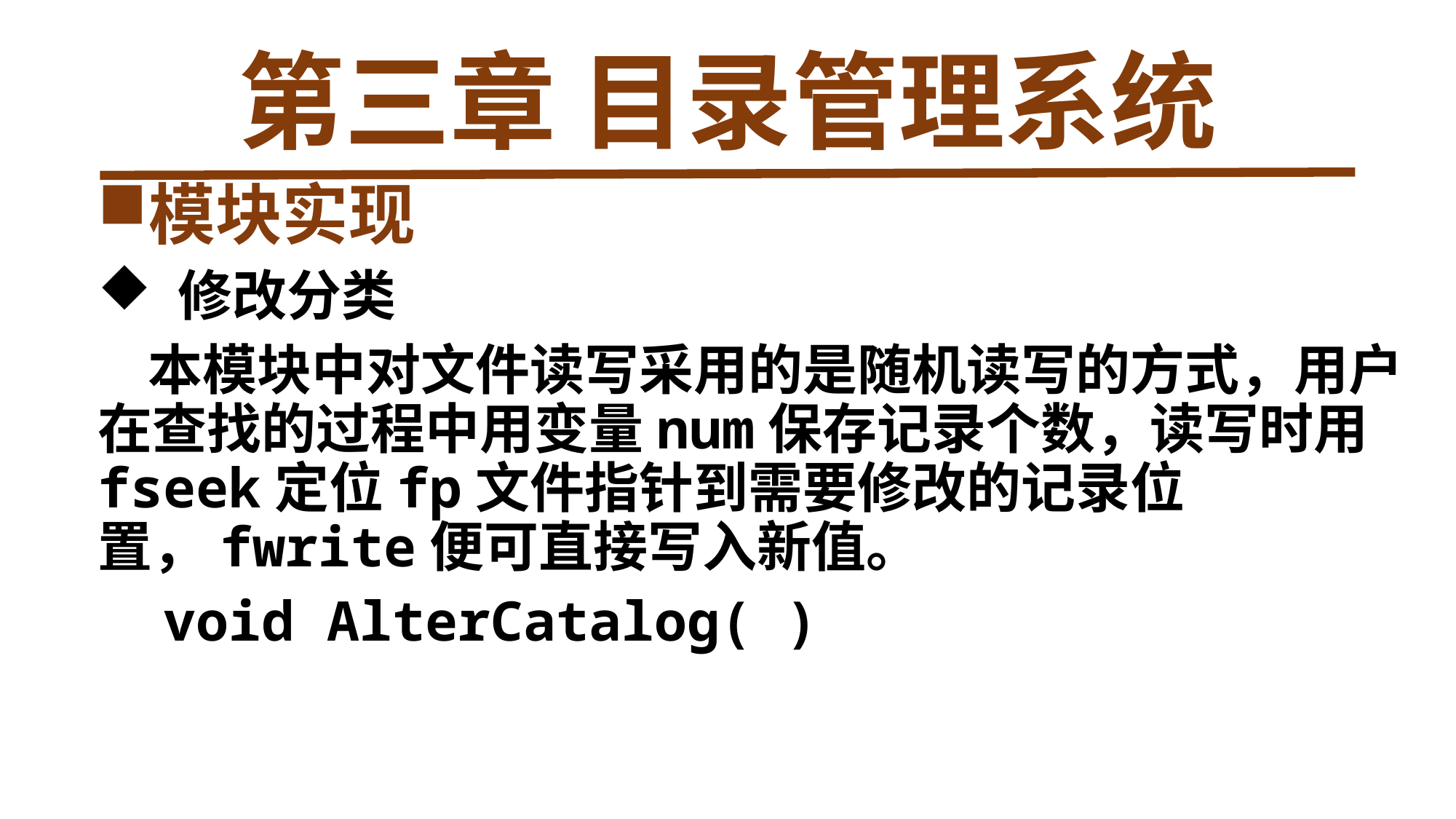

# 第三章 目录管理系统
模块实现
 修改分类
   本模块中对文件读写采用的是随机读写的方式，用户在查找的过程中用变量num保存记录个数，读写时用fseek定位fp文件指针到需要修改的记录位置，fwrite便可直接写入新值。
  void AlterCatalog( )